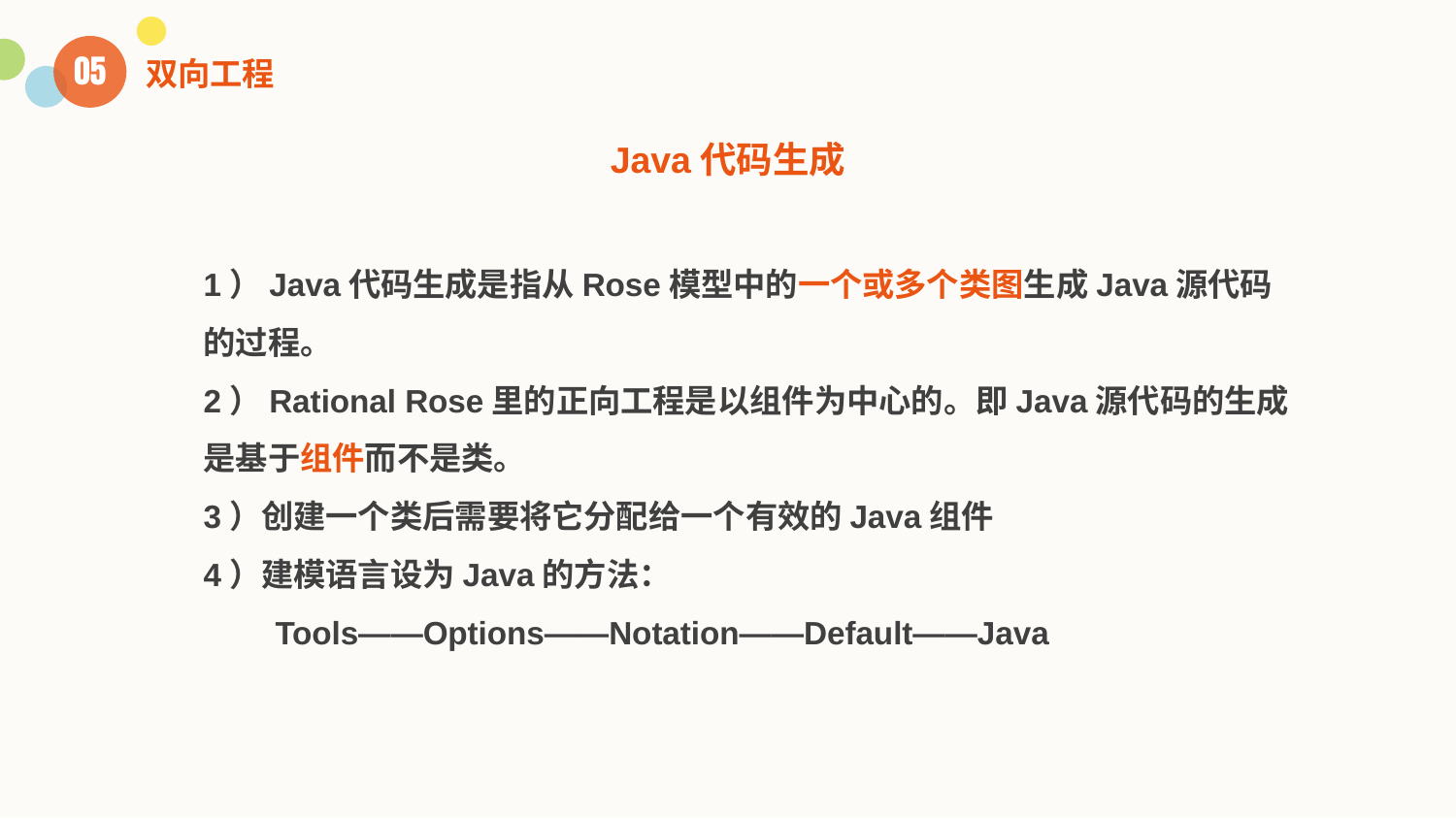

05
双向工程

Java代码生成
1）Java代码生成是指从Rose模型中的一个或多个类图生成Java源代码的过程。
2）Rational Rose里的正向工程是以组件为中心的。即Java源代码的生成是基于组件而不是类。
3）创建一个类后需要将它分配给一个有效的Java组件
4）建模语言设为Java的方法：
        Tools——Options——Notation——Default——Java